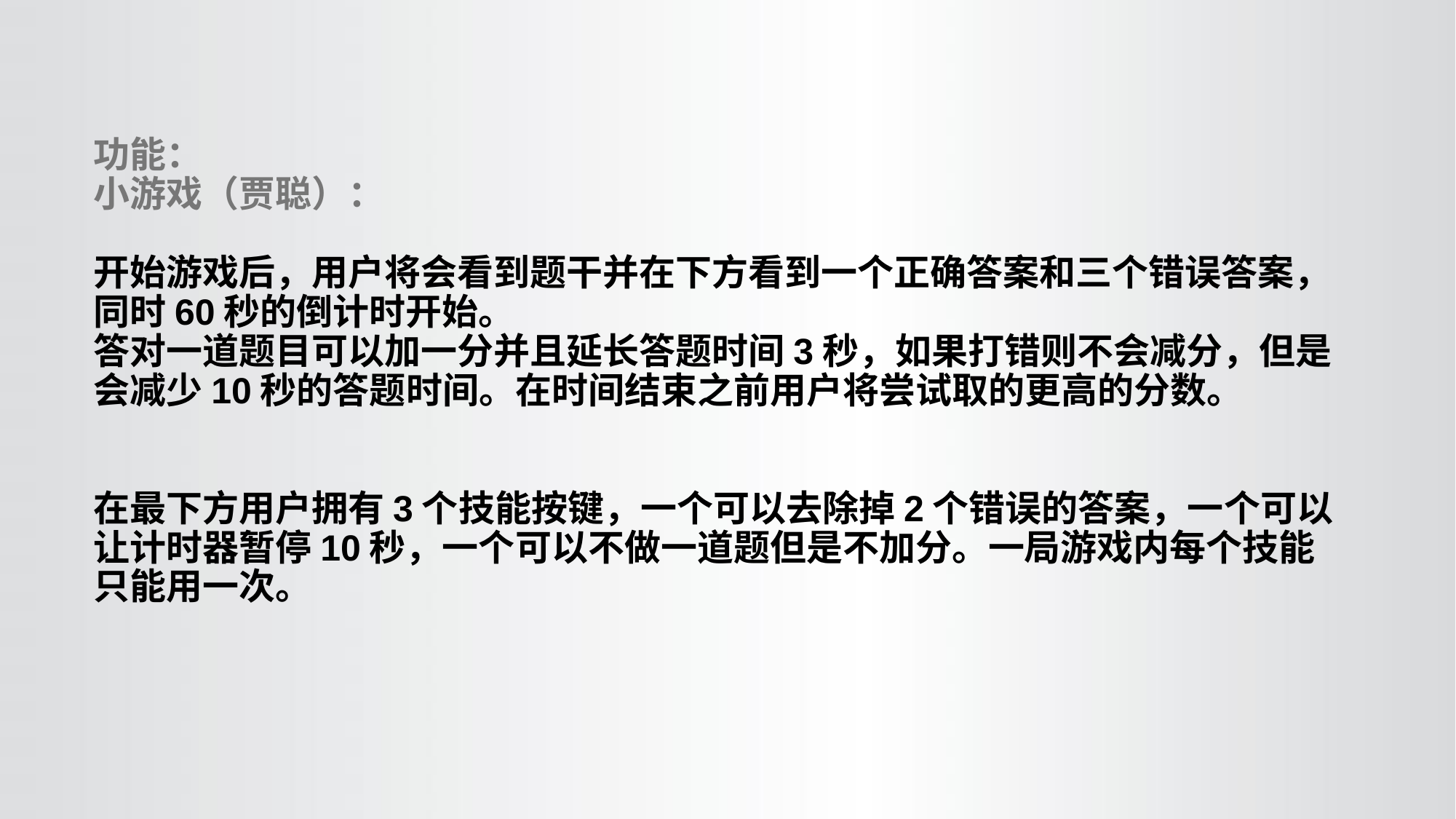

功能：
小游戏（贾聪）：

开始游戏后，用户将会看到题干并在下方看到一个正确答案和三个错误答案，同时60秒的倒计时开始。
答对一道题目可以加一分并且延长答题时间3秒，如果打错则不会减分，但是会减少10秒的答题时间。在时间结束之前用户将尝试取的更高的分数。

在最下方用户拥有3个技能按键，一个可以去除掉2个错误的答案，一个可以让计时器暂停10秒，一个可以不做一道题但是不加分。一局游戏内每个技能只能用一次。